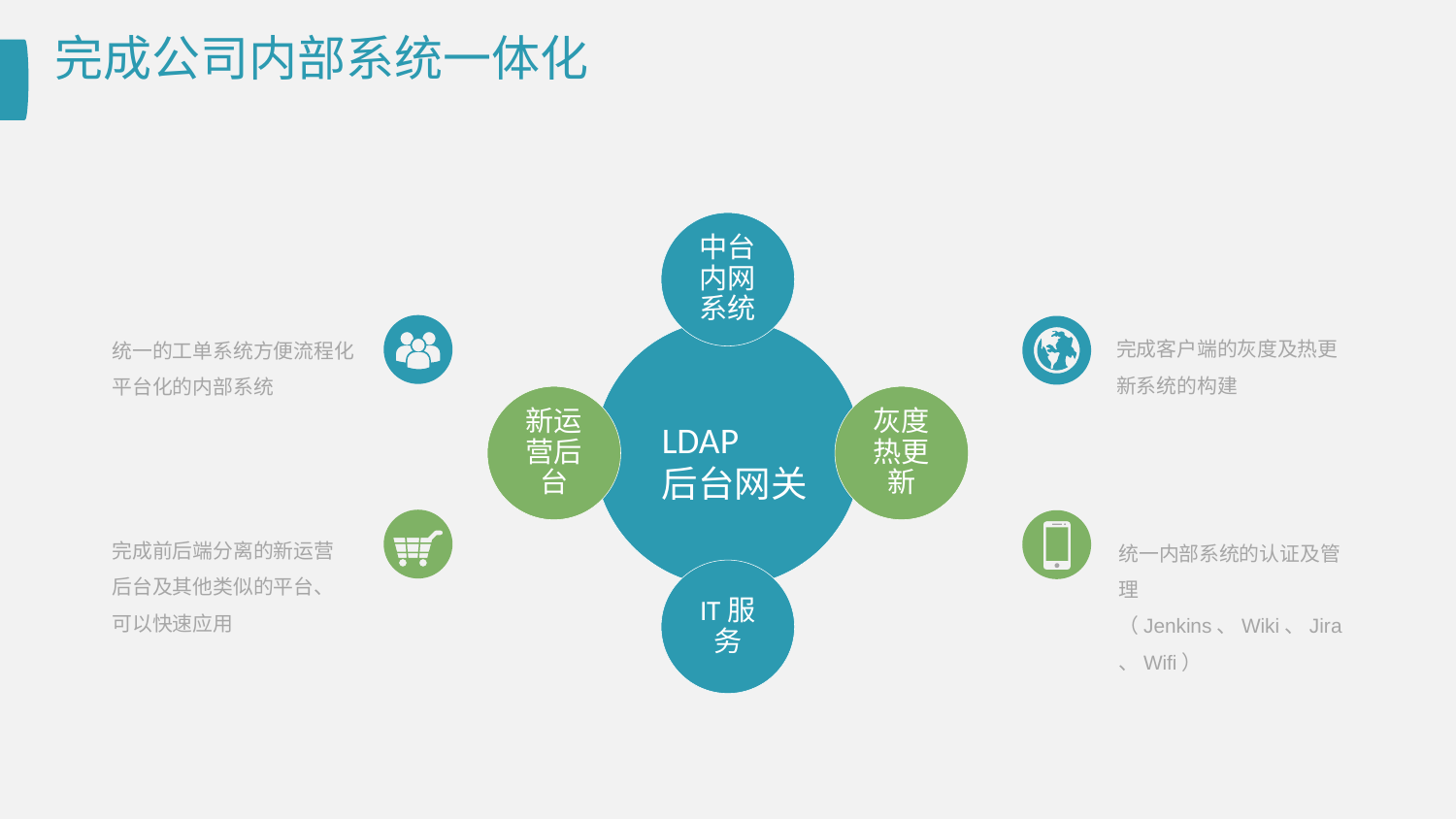

# 完成公司内部系统一体化
中台内网系统

新运营后台
灰度热更新
IT服务
LDAP
后台网关

统一的工单系统方便流程化
平台化的内部系统

完成客户端的灰度及热更新系统的构建

完成前后端分离的新运营后台及其他类似的平台、可以快速应用

统一内部系统的认证及管理（Jenkins、Wiki、Jira、Wifi）